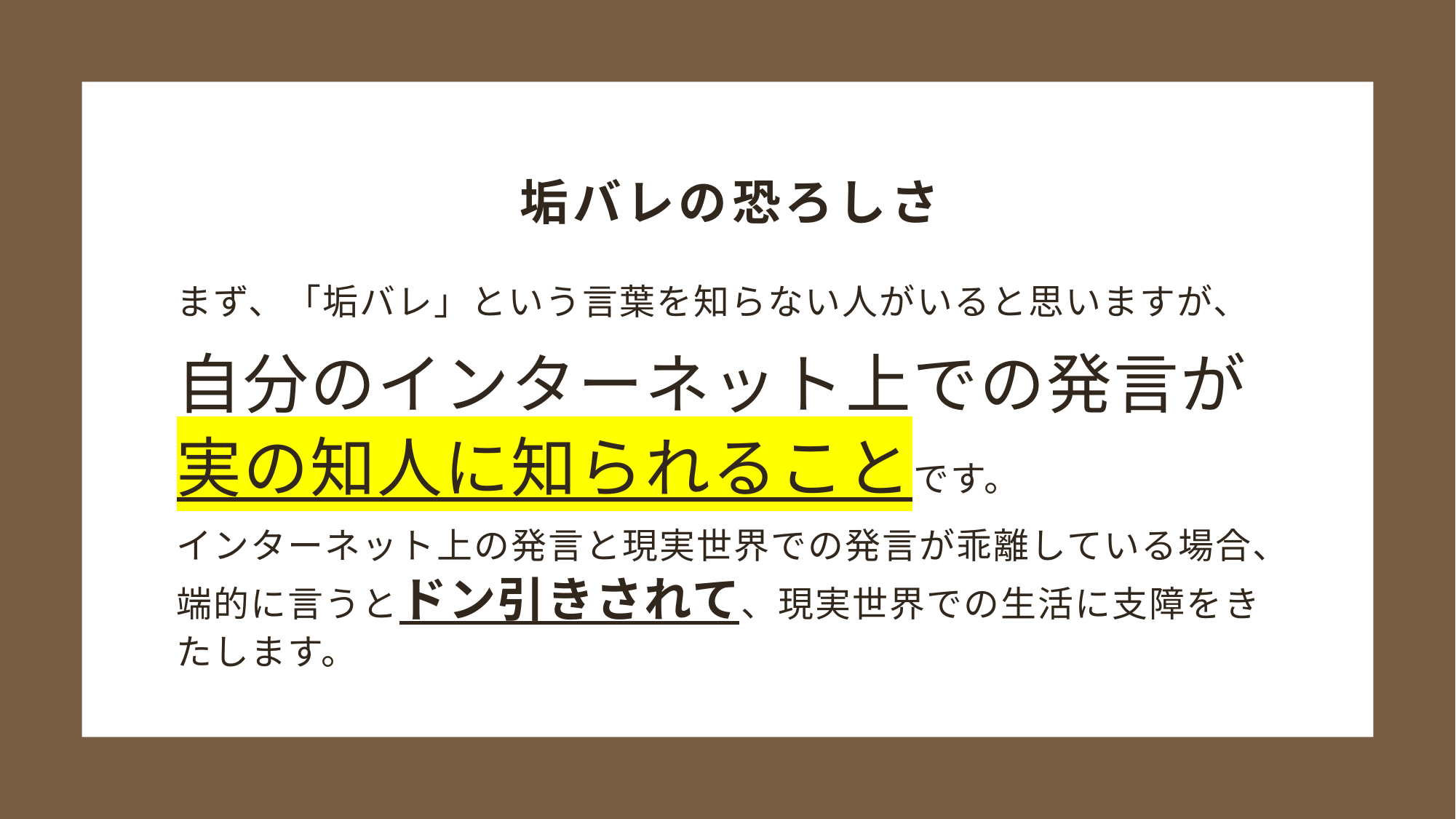

# 垢バレの恐ろしさ
まず、「垢バレ」という言葉を知らない人がいると思いますが、
自分のインターネット上での発言が実の知人に知られることです。
インターネット上の発言と現実世界での発言が乖離している場合、端的に言うとドン引きされて、現実世界での生活に支障をきたします。